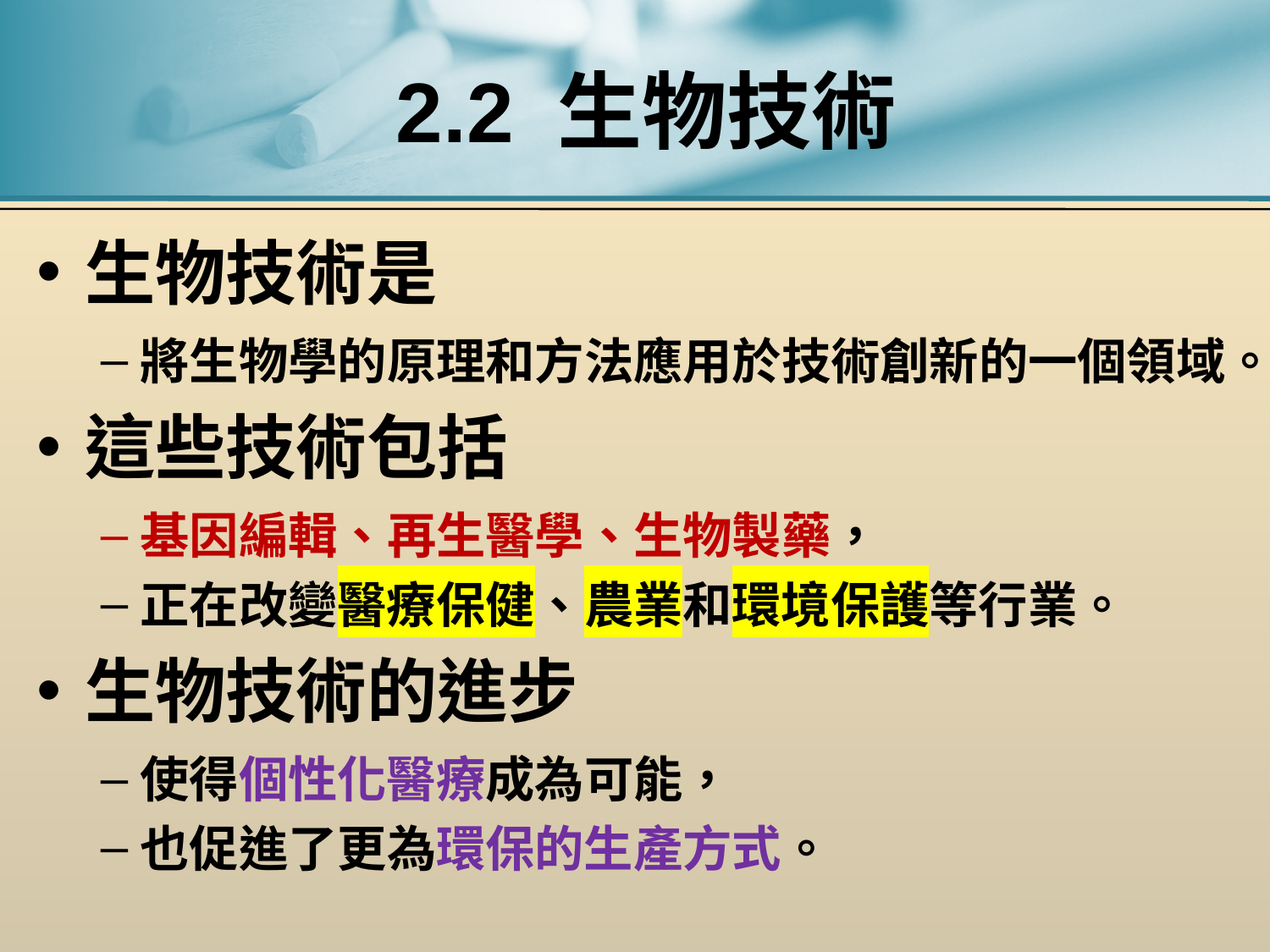

# 2.2 生物技術
生物技術是
將生物學的原理和方法應用於技術創新的一個領域。
這些技術包括
基因編輯、再生醫學、生物製藥，
正在改變醫療保健、農業和環境保護等行業。
生物技術的進步
使得個性化醫療成為可能，
也促進了更為環保的生產方式。